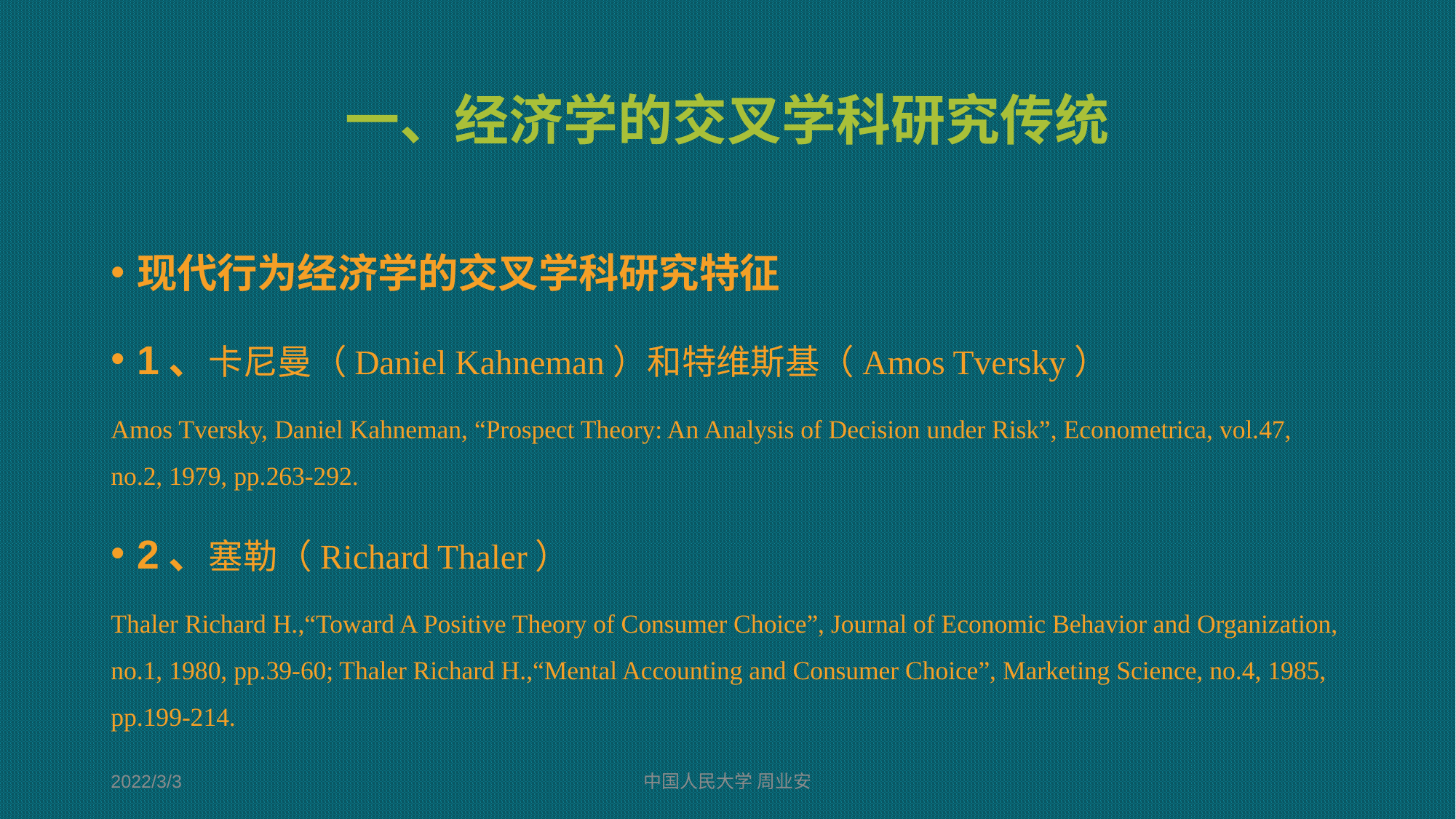

# 一、经济学的交叉学科研究传统
现代行为经济学的交叉学科研究特征
1、卡尼曼（Daniel Kahneman）和特维斯基（Amos Tversky）
Amos Tversky, Daniel Kahneman, “Prospect Theory: An Analysis of Decision under Risk”, Econometrica, vol.47, no.2, 1979, pp.263-292.
2、塞勒（Richard Thaler）
Thaler Richard H.,“Toward A Positive Theory of Consumer Choice”, Journal of Economic Behavior and Organization, no.1, 1980, pp.39-60; Thaler Richard H.,“Mental Accounting and Consumer Choice”, Marketing Science, no.4, 1985, pp.199-214.
2022/3/3
中国人民大学 周业安